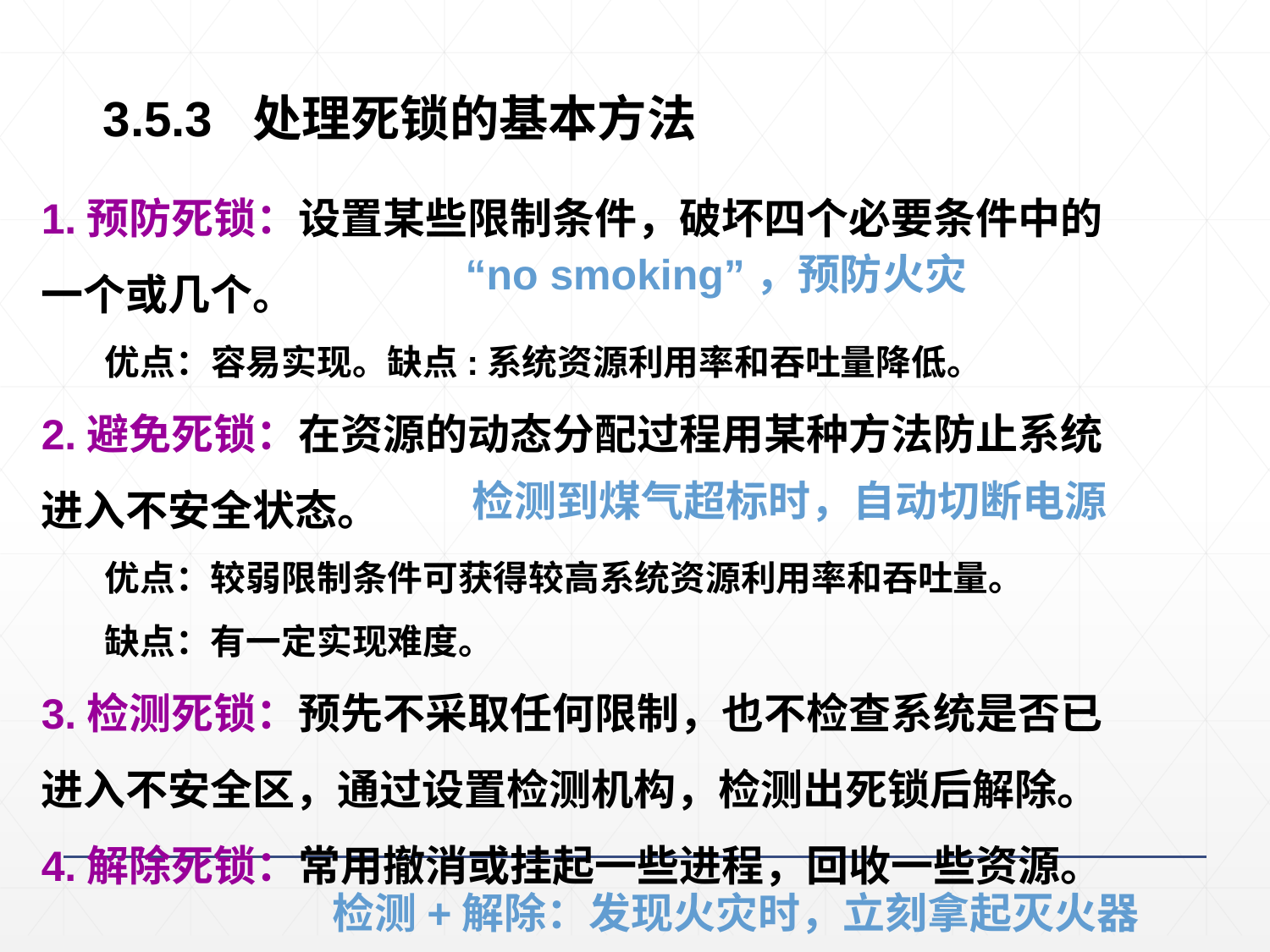

144
3.5.3  处理死锁的基本方法
1.预防死锁：设置某些限制条件，破坏四个必要条件中的
一个或几个。
优点：容易实现。缺点:系统资源利用率和吞吐量降低。
2.避免死锁：在资源的动态分配过程用某种方法防止系统
进入不安全状态。
优点：较弱限制条件可获得较高系统资源利用率和吞吐量。
缺点：有一定实现难度。
3.检测死锁：预先不采取任何限制，也不检查系统是否已
进入不安全区，通过设置检测机构，检测出死锁后解除。
4.解除死锁：常用撤消或挂起一些进程，回收一些资源。
“no smoking”，预防火灾
检测到煤气超标时，自动切断电源
检测+解除：发现火灾时，立刻拿起灭火器